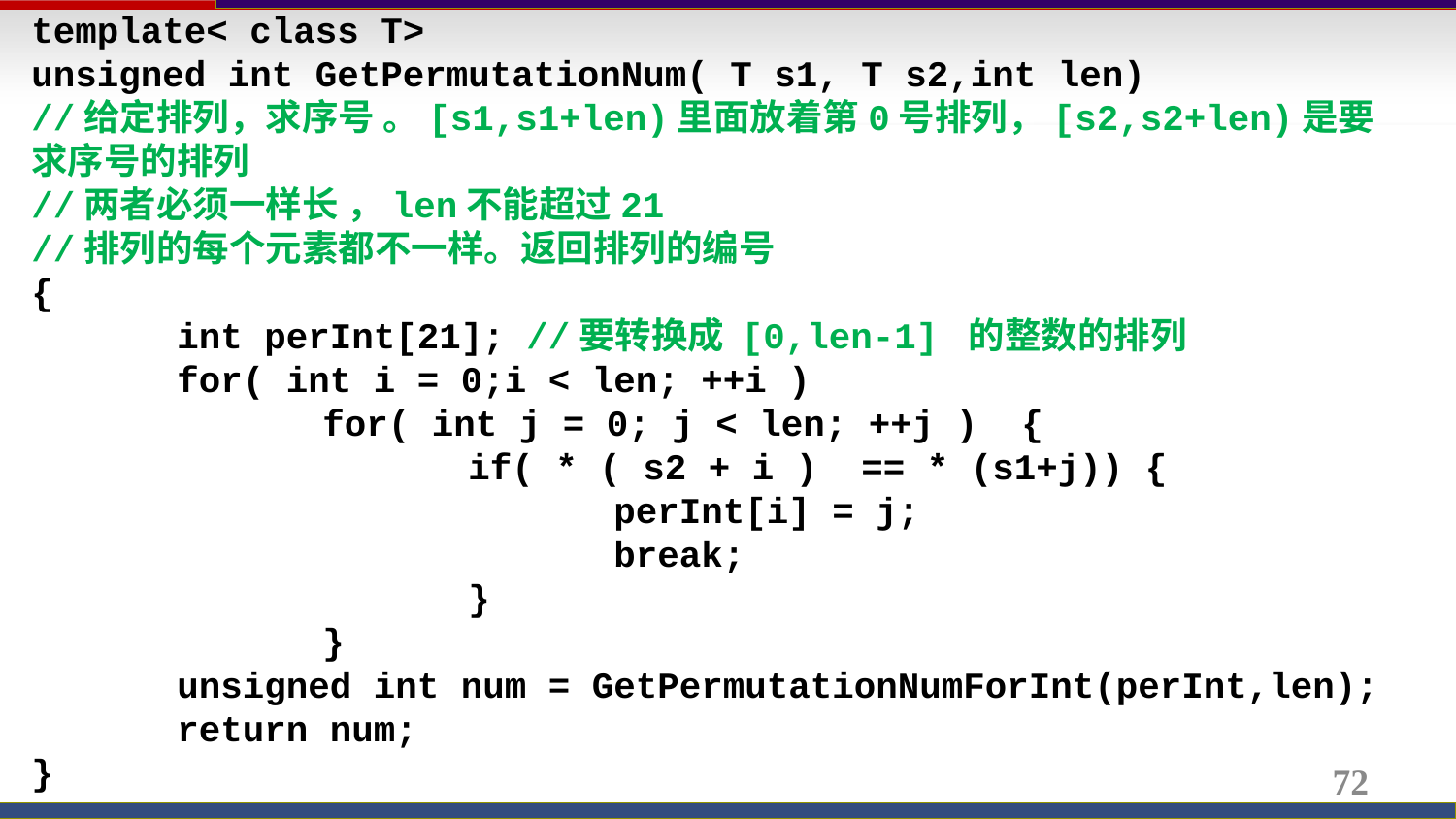

template< class T>
unsigned int GetPermutationNum( T s1, T s2,int len)
//给定排列，求序号 。[s1,s1+len)里面放着第0号排列，[s2,s2+len)是要求序号的排列
//两者必须一样长 ，len不能超过21
//排列的每个元素都不一样。返回排列的编号
{
	int perInt[21]; //要转换成 [0,len-1] 的整数的排列
	for( int i = 0;i < len; ++i )
		for( int j = 0; j < len; ++j )  {
			if( * ( s2 + i )  == * (s1+j)) {
				perInt[i] = j;
				break;
			}
		}
	unsigned int num = GetPermutationNumForInt(perInt,len);
	return num;
}